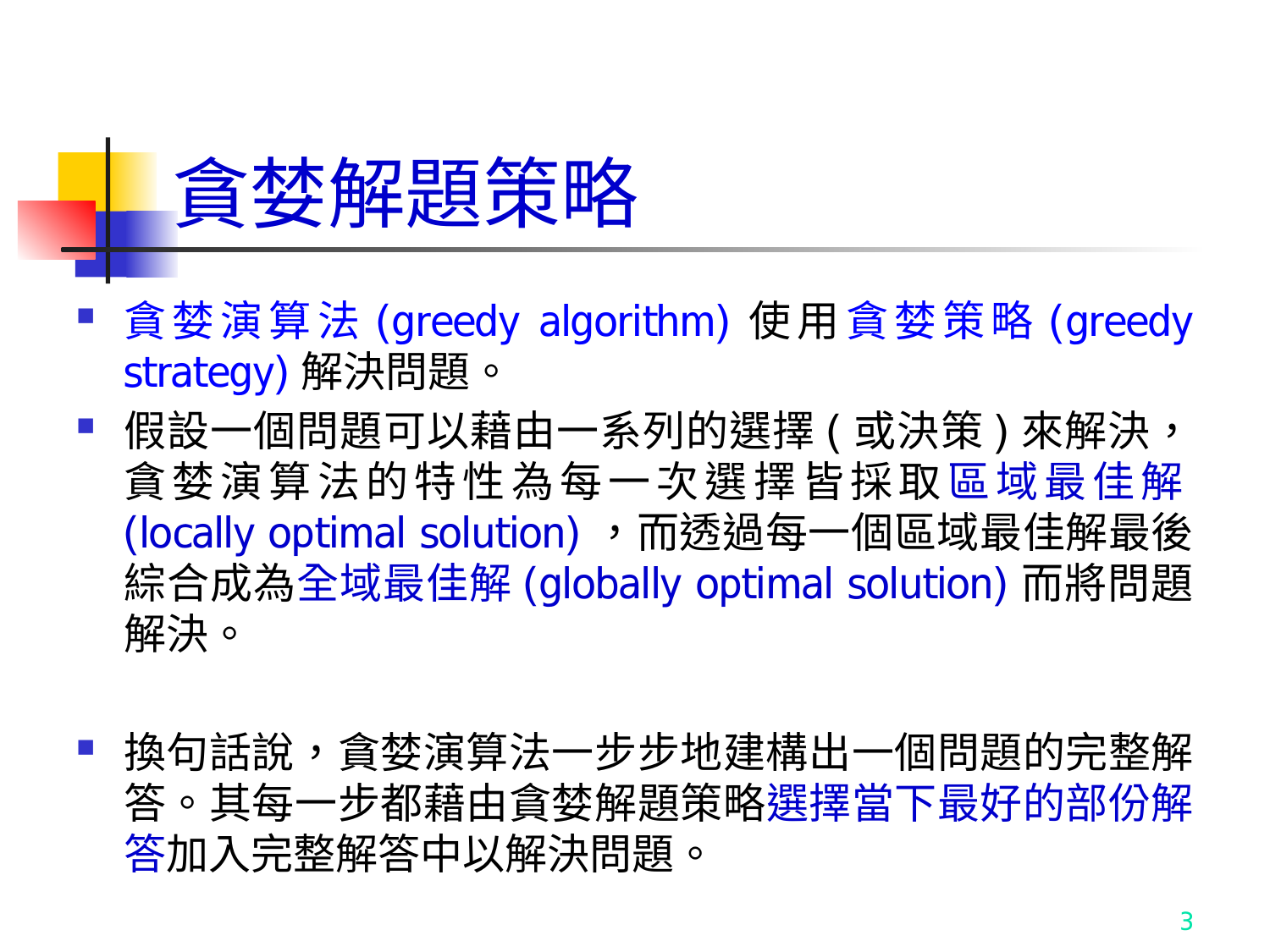

# 貪婪解題策略
貪婪演算法(greedy algorithm)使用貪婪策略(greedy strategy)解決問題。
假設一個問題可以藉由一系列的選擇(或決策)來解決，貪婪演算法的特性為每一次選擇皆採取區域最佳解(locally optimal solution)，而透過每一個區域最佳解最後綜合成為全域最佳解(globally optimal solution)而將問題解決。

換句話說，貪婪演算法一步步地建構出一個問題的完整解答。其每一步都藉由貪婪解題策略選擇當下最好的部份解答加入完整解答中以解決問題。
3